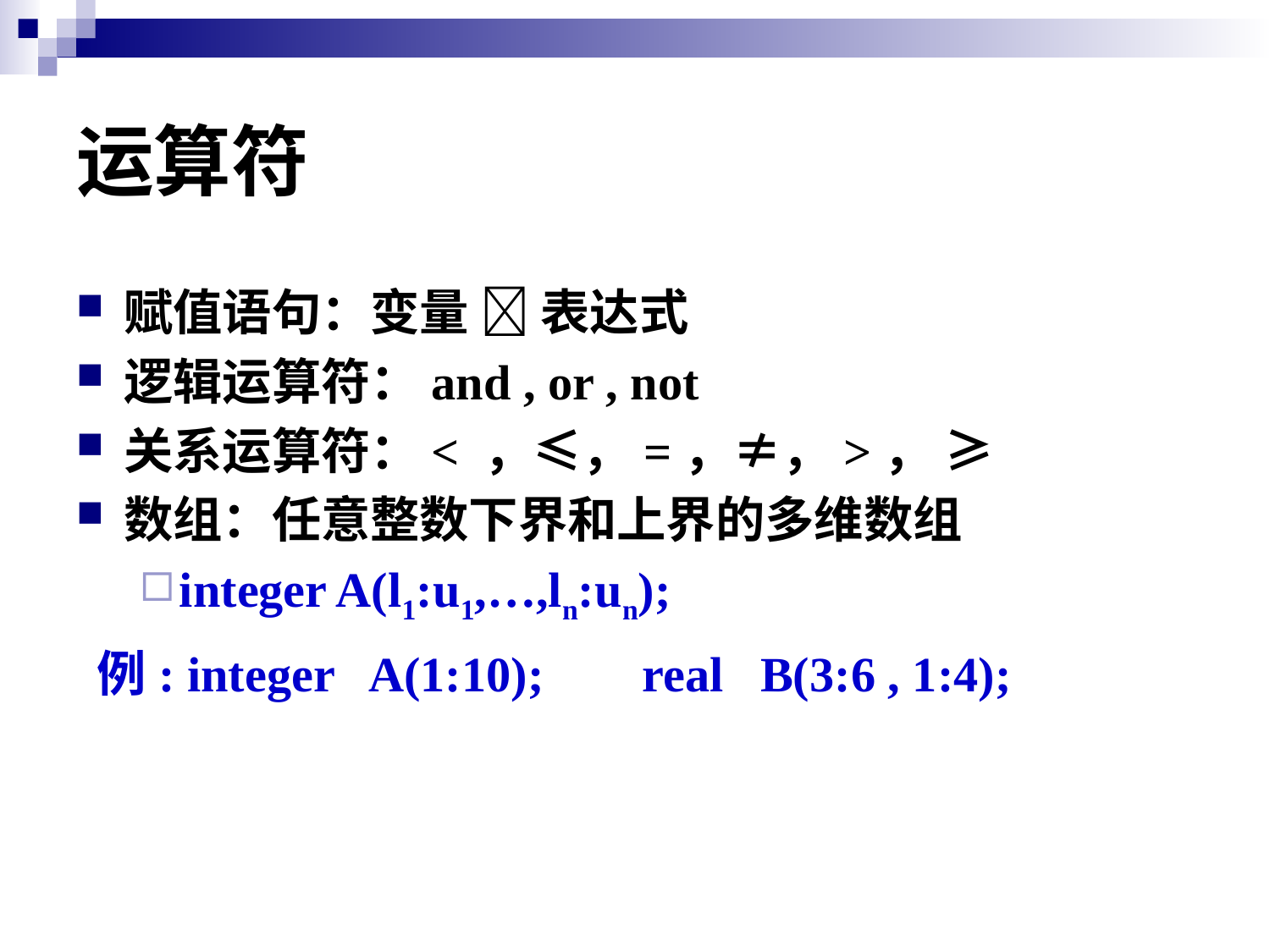

# 运算符
赋值语句：变量 ← 表达式
逻辑运算符：and , or , not
关系运算符：< ，≤，=，≠，>， ≥
数组：任意整数下界和上界的多维数组
integer A(l1:u1,…,ln:un);

例: integer   A(1:10);        real   B(3:6 , 1:4);